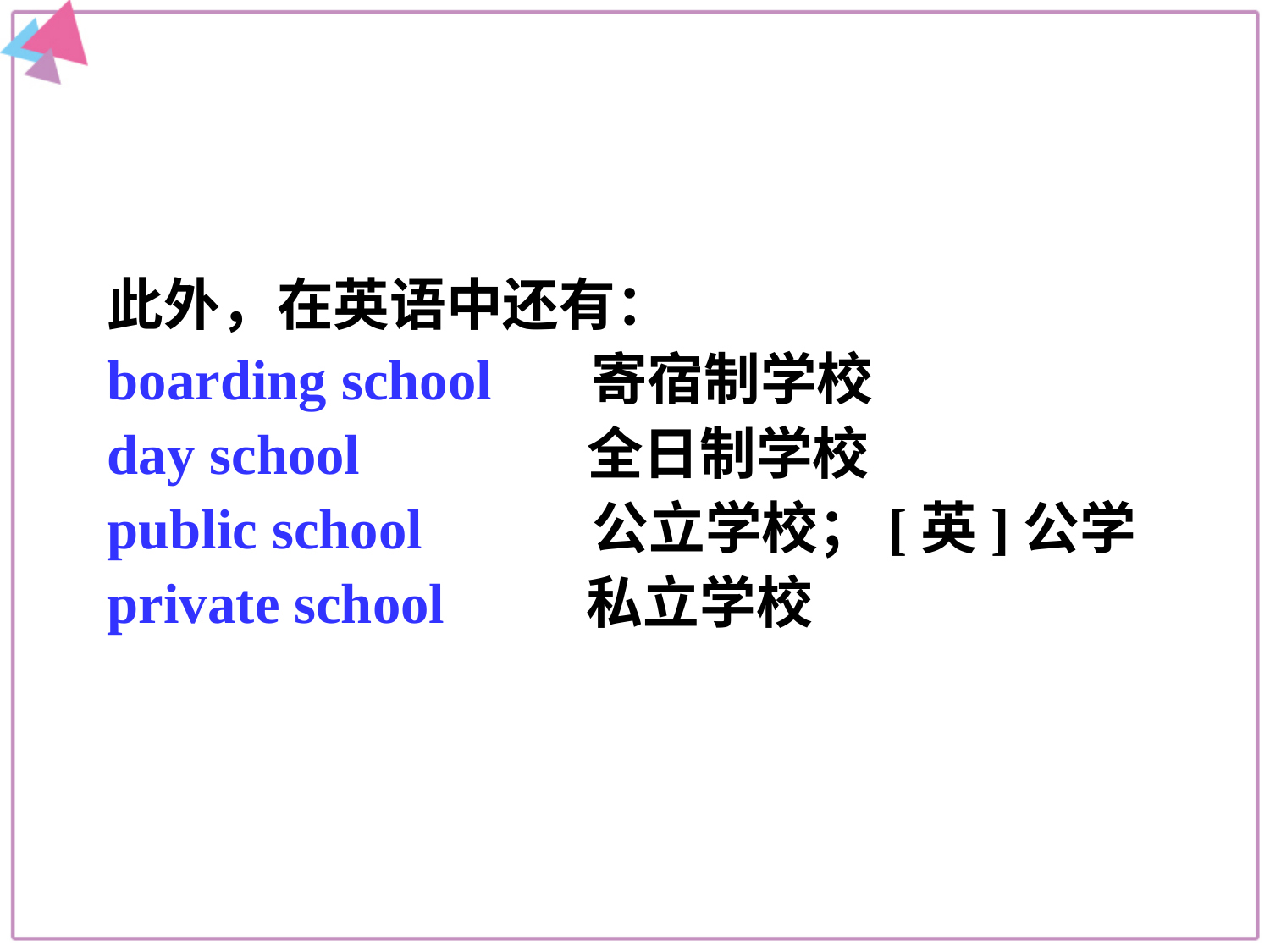

此外，在英语中还有：
boarding school      寄宿制学校
day school               全日制学校
public school           公立学校；[英]公学
private school         私立学校